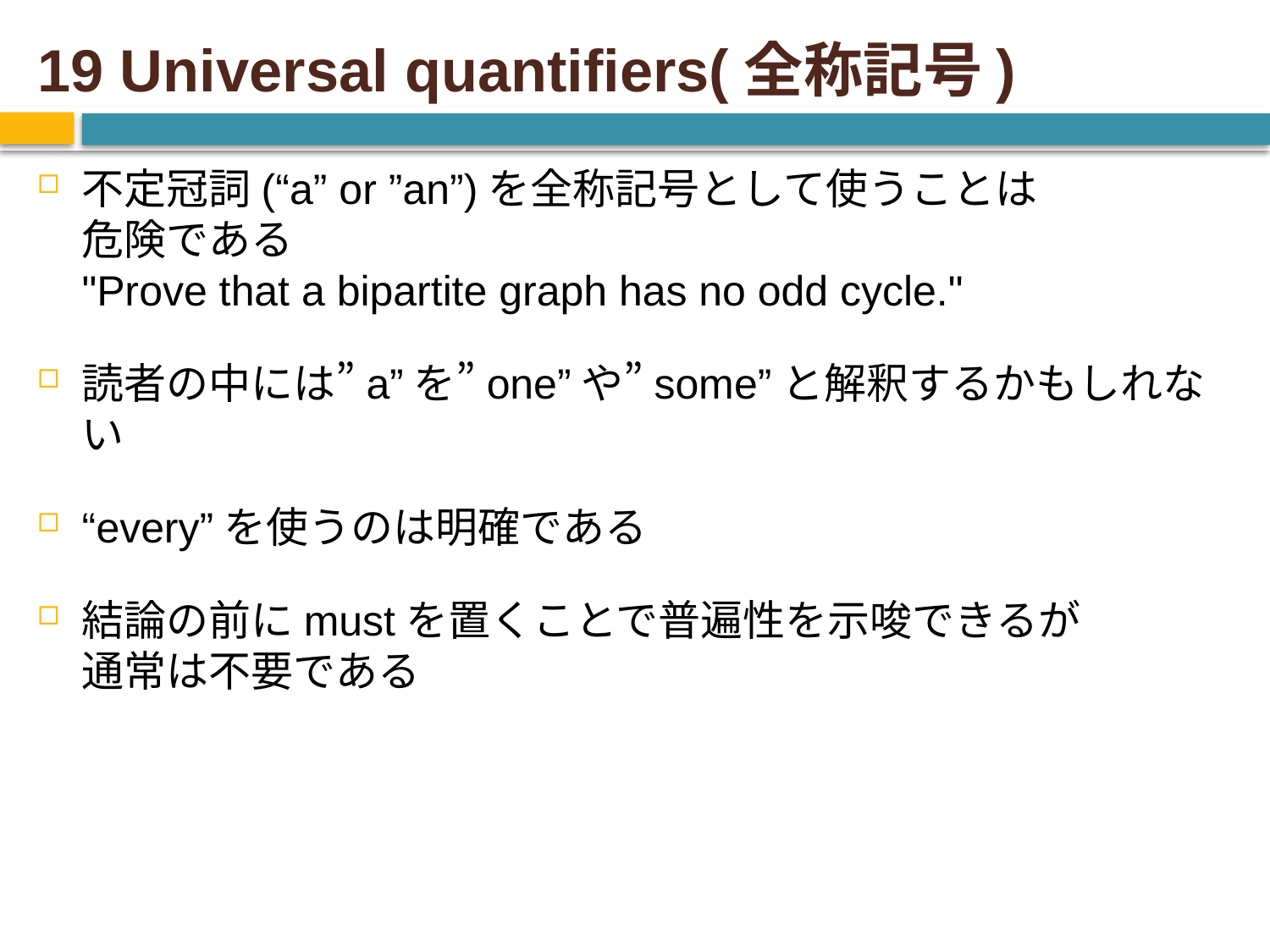

# 19 Universal quantifiers(全称記号)
不定冠詞(“a” or ”an”)を全称記号として使うことは
危険である
"Prove that a bipartite graph has no odd cycle."
読者の中には”a”を”one”や”some”と解釈するかもしれない
“every”を使うのは明確である
結論の前にmustを置くことで普遍性を示唆できるが
通常は不要である